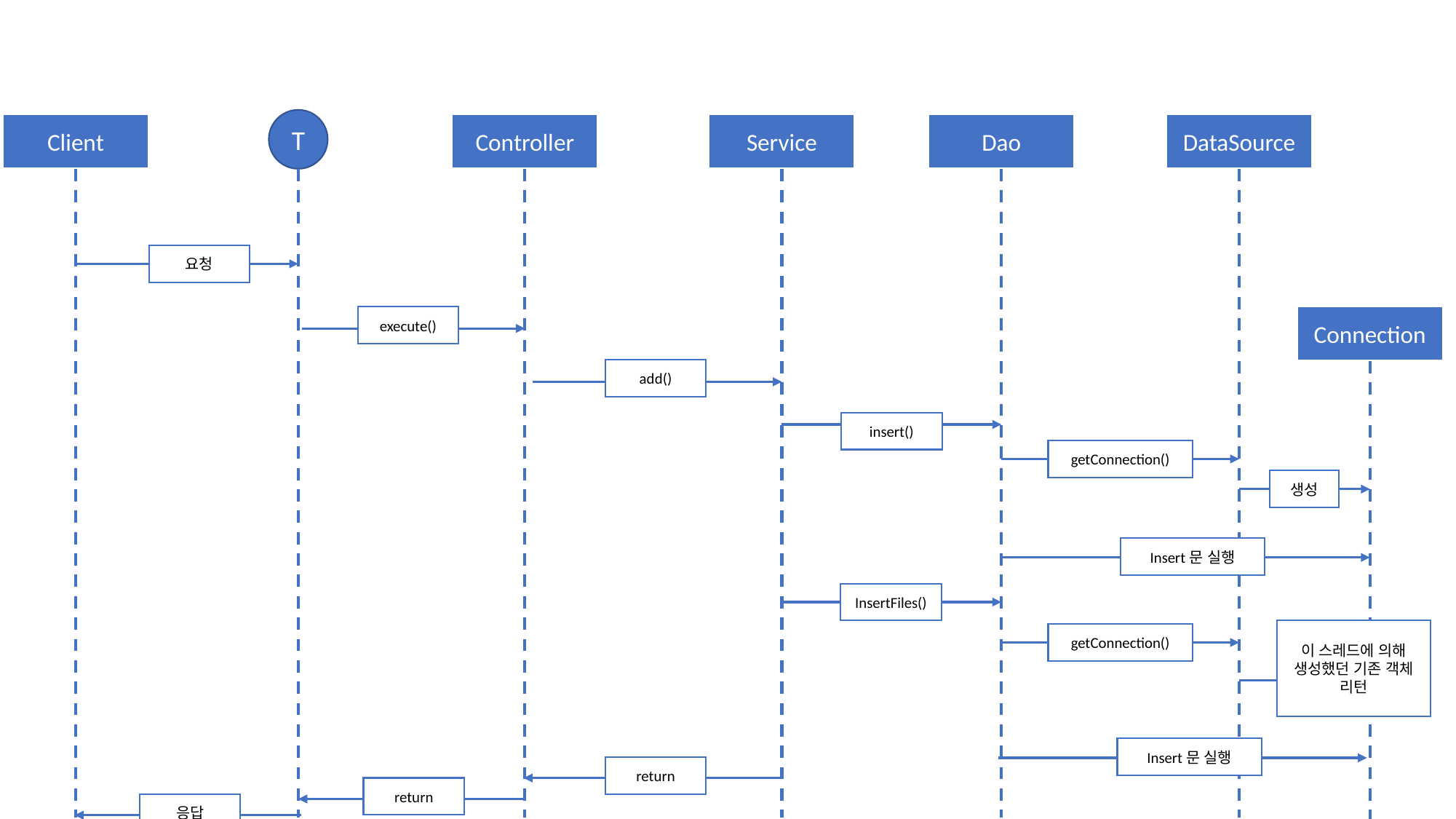

T
Client
Controller
Service
Dao
DataSource
요청
Connection
execute()
add()
insert()
getConnection()
생성
Insert문 실행
InsertFiles()
이 스레드에 의해 생성했던 기존 객체 리턴
getConnection()
Insert문 실행
return
return
응답